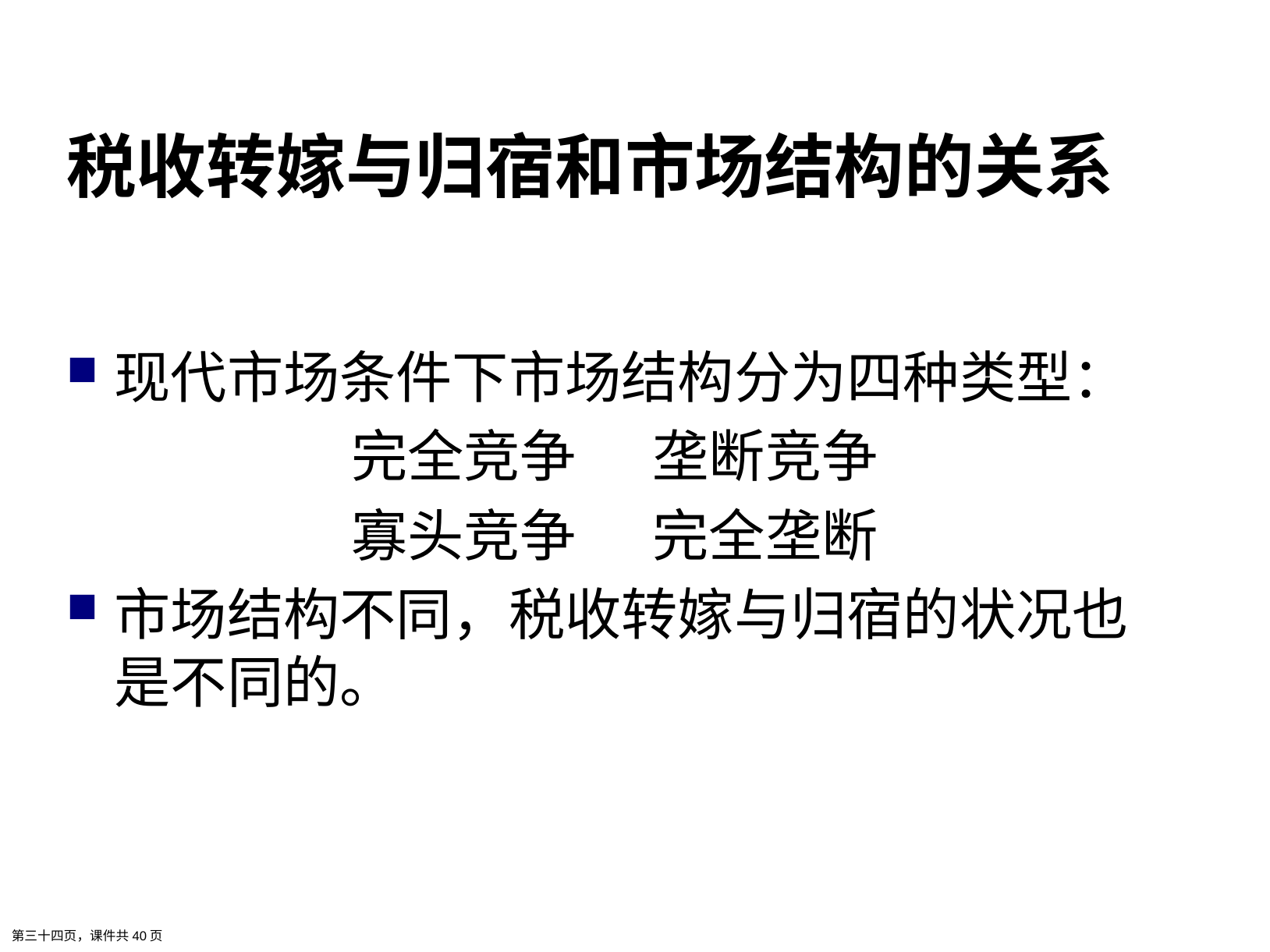

税收转嫁与归宿和市场结构的关系
现代市场条件下市场结构分为四种类型：
完全竞争      垄断竞争
寡头竞争      完全垄断
市场结构不同，税收转嫁与归宿的状况也是不同的。
第三十四页，课件共40页